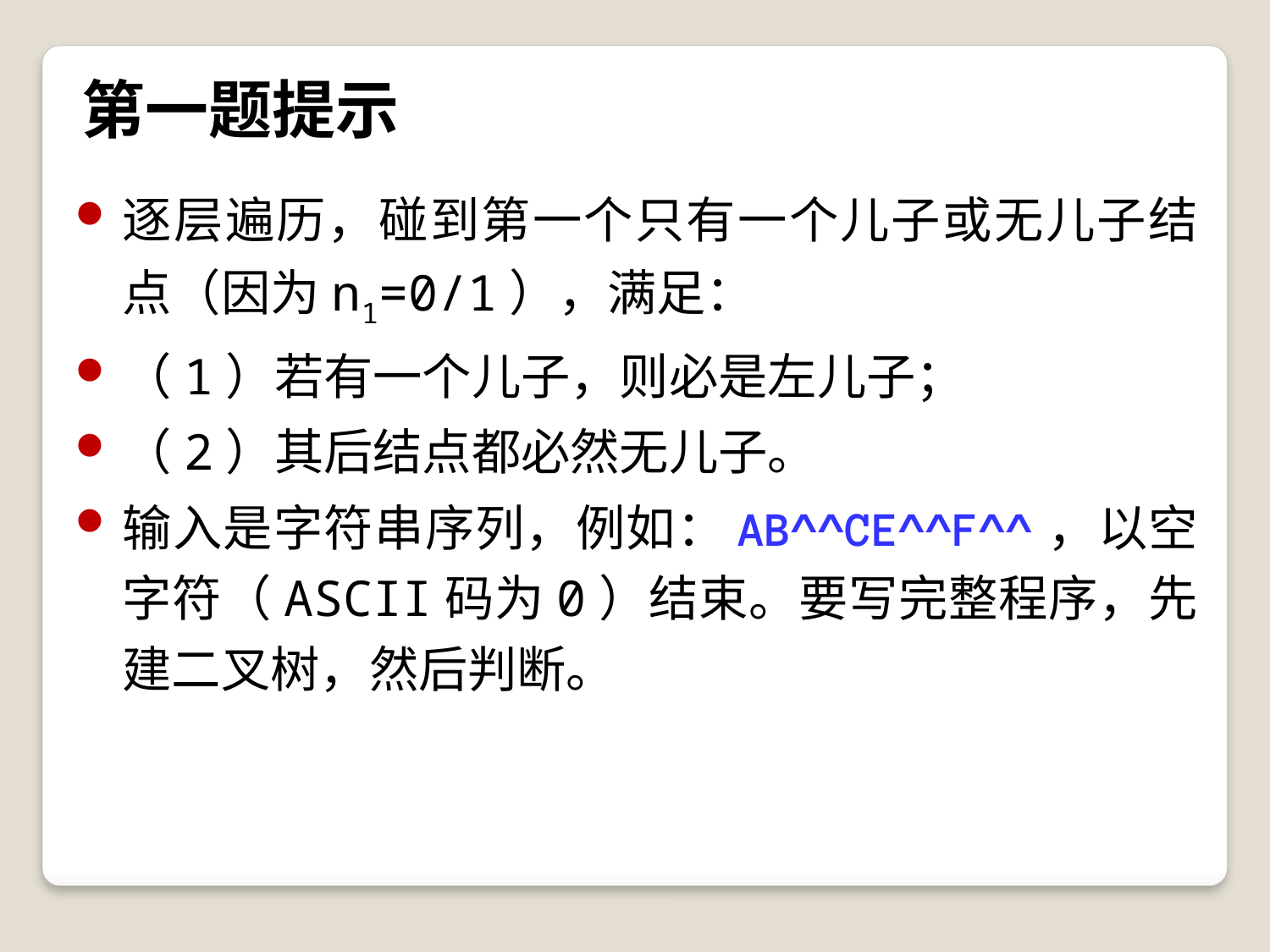

# 第一题提示
逐层遍历，碰到第一个只有一个儿子或无儿子结点（因为n1=0/1），满足：
（1）若有一个儿子，则必是左儿子；
（2）其后结点都必然无儿子。
输入是字符串序列，例如：AB^^CE^^F^^，以空字符（ASCII码为0）结束。要写完整程序，先建二叉树，然后判断。